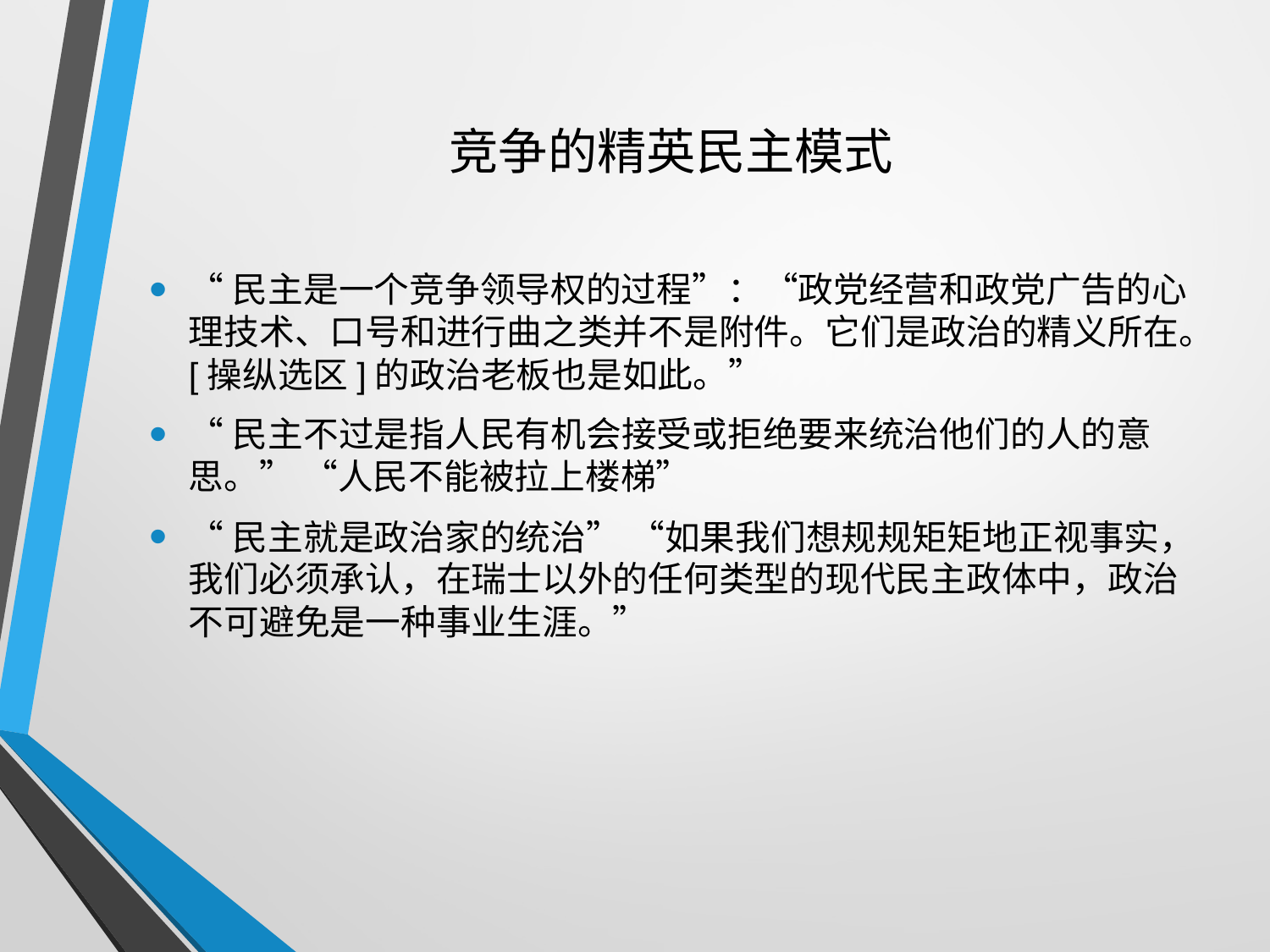

# 竞争的精英民主模式
“民主是一个竞争领导权的过程”：“政党经营和政党广告的心理技术、口号和进行曲之类并不是附件。它们是政治的精义所在。[操纵选区]的政治老板也是如此。”
“民主不过是指人民有机会接受或拒绝要来统治他们的人的意思。” “人民不能被拉上楼梯”
“民主就是政治家的统治” “如果我们想规规矩矩地正视事实，我们必须承认，在瑞士以外的任何类型的现代民主政体中，政治不可避免是一种事业生涯。”